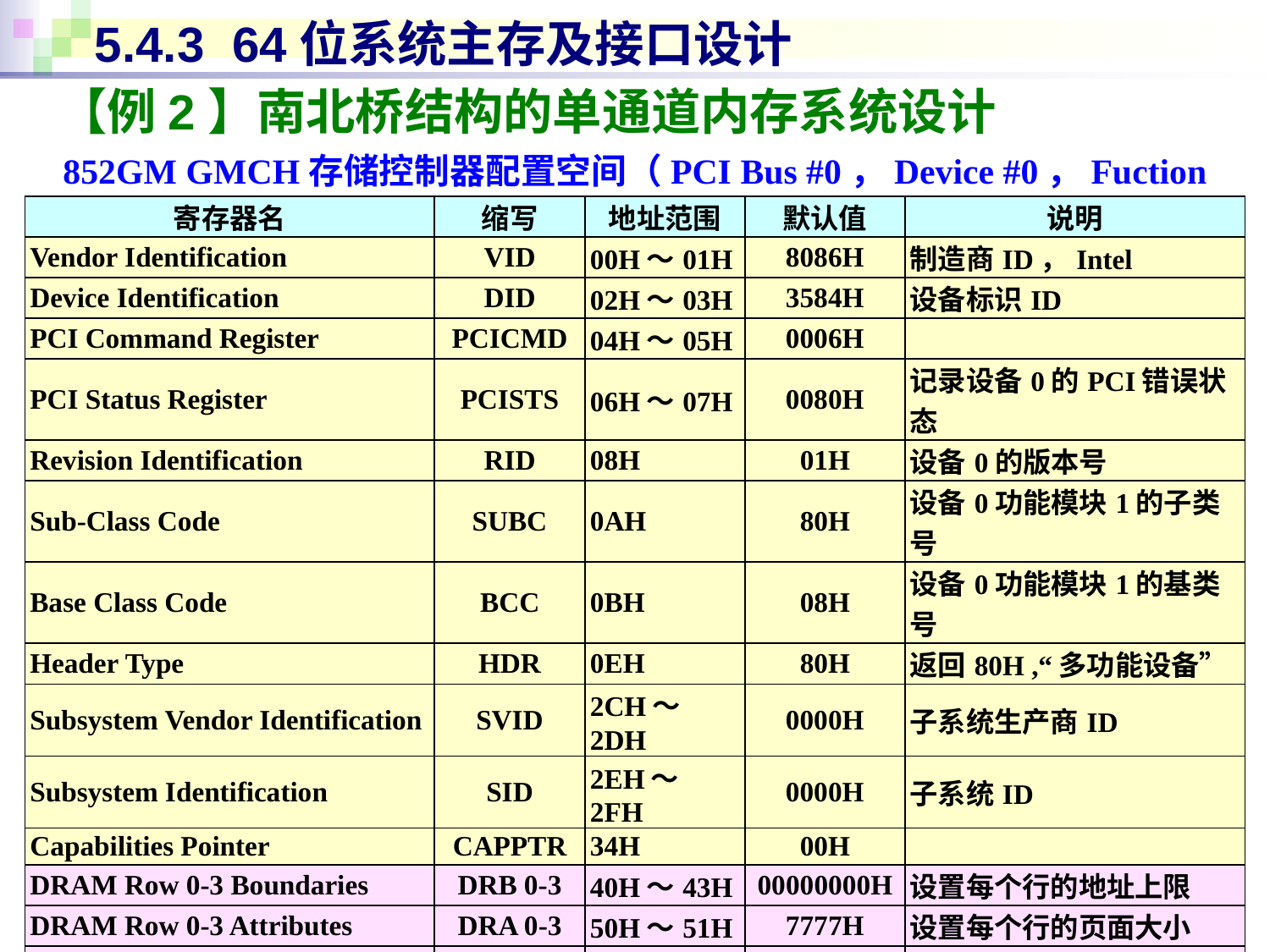

# 5.4.3  64位系统主存及接口设计
【例2】南北桥结构的单通道内存系统设计
852GM GMCH存储控制器配置空间（PCI Bus #0，Device #0，Fuction #1）
| 寄存器名 | 缩写 | 地址范围 | 默认值 | 说明 |
| --- | --- | --- | --- | --- |
| Vendor Identification | VID | 00H～01H | 8086H | 制造商ID，Intel |
| Device Identification | DID | 02H～03H | 3584H | 设备标识ID |
| PCI Command Register | PCICMD | 04H～05H | 0006H |  |
| PCI Status Register | PCISTS | 06H～07H | 0080H | 记录设备0的PCI错误状态 |
| Revision Identification | RID | 08H | 01H | 设备0的版本号 |
| Sub-Class Code | SUBC | 0AH | 80H | 设备0功能模块1的子类号 |
| Base Class Code | BCC | 0BH | 08H | 设备0功能模块1的基类号 |
| Header Type | HDR | 0EH | 80H | 返回80H ,“多功能设备” |
| Subsystem Vendor Identification | SVID | 2CH～2DH | 0000H | 子系统生产商ID |
| Subsystem Identification | SID | 2EH～2FH | 0000H | 子系统ID |
| Capabilities Pointer | CAPPTR | 34H | 00H |  |
| DRAM Row 0-3 Boundaries | DRB 0-3 | 40H～43H | 00000000H | 设置每个行的地址上限 |
| DRAM Row 0-3 Attributes | DRA 0-3 | 50H～51H | 7777H | 设置每个行的页面大小 |
| DRAM Timing Register | DRT | 60H～63H | 18004425H | 内存访问时间控制 |
| DRAM Controller Power Management Control Register | PWRMG | 68H～6BH | 00000000H | 内存功耗管理 |
| Dram Controller Mode | DRC | 70H～73H | 00000081H | 内存模式管理 |
| DRAM Throttle Control | DTC | A0H～A3H | 00000000H |  |
36